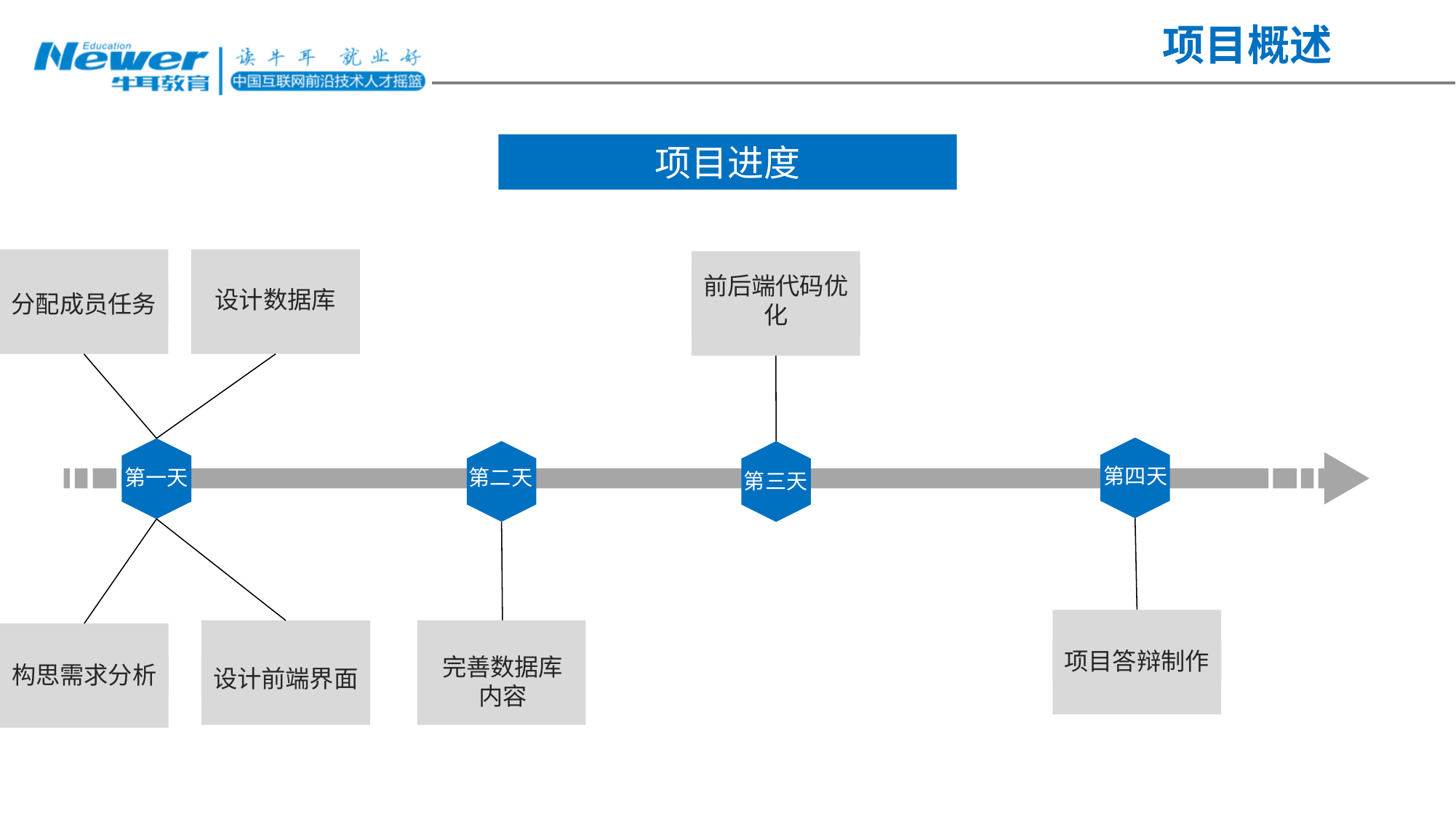

项目概述
项目进度

分配成员任务

设计数据库

前后端代码优化

第四天

第一天

第二天

第三天

项目答辩制作

设计前端界面

完善数据库内容

构思需求分析